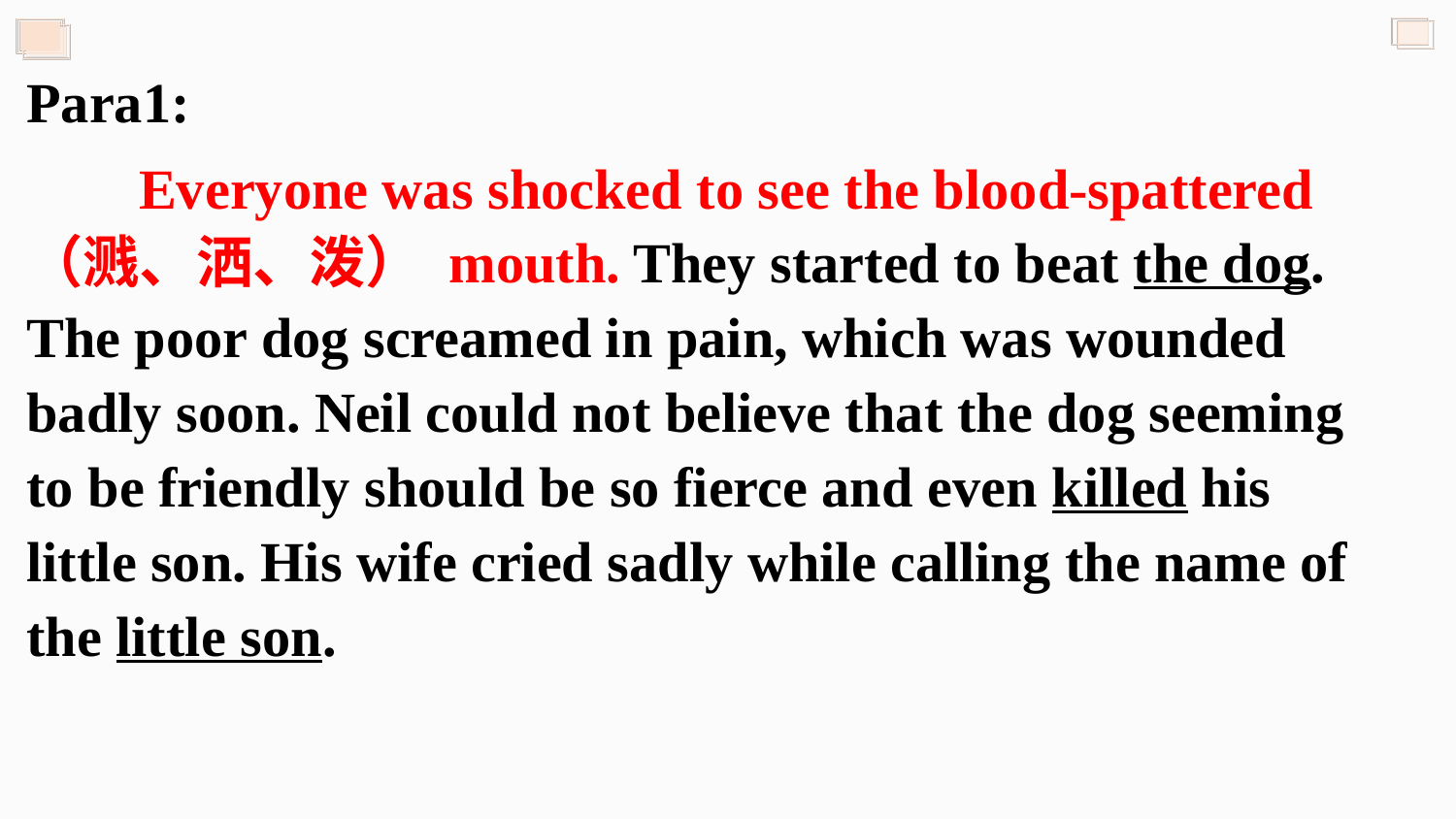

Para1:
        Everyone was shocked to see the blood-spattered（溅、洒、泼） mouth. They started to beat the dog. The poor dog screamed in pain, which was wounded badly soon. Neil could not believe that the dog seeming to be friendly should be so fierce and even killed his little son. His wife cried sadly while calling the name of the little son.